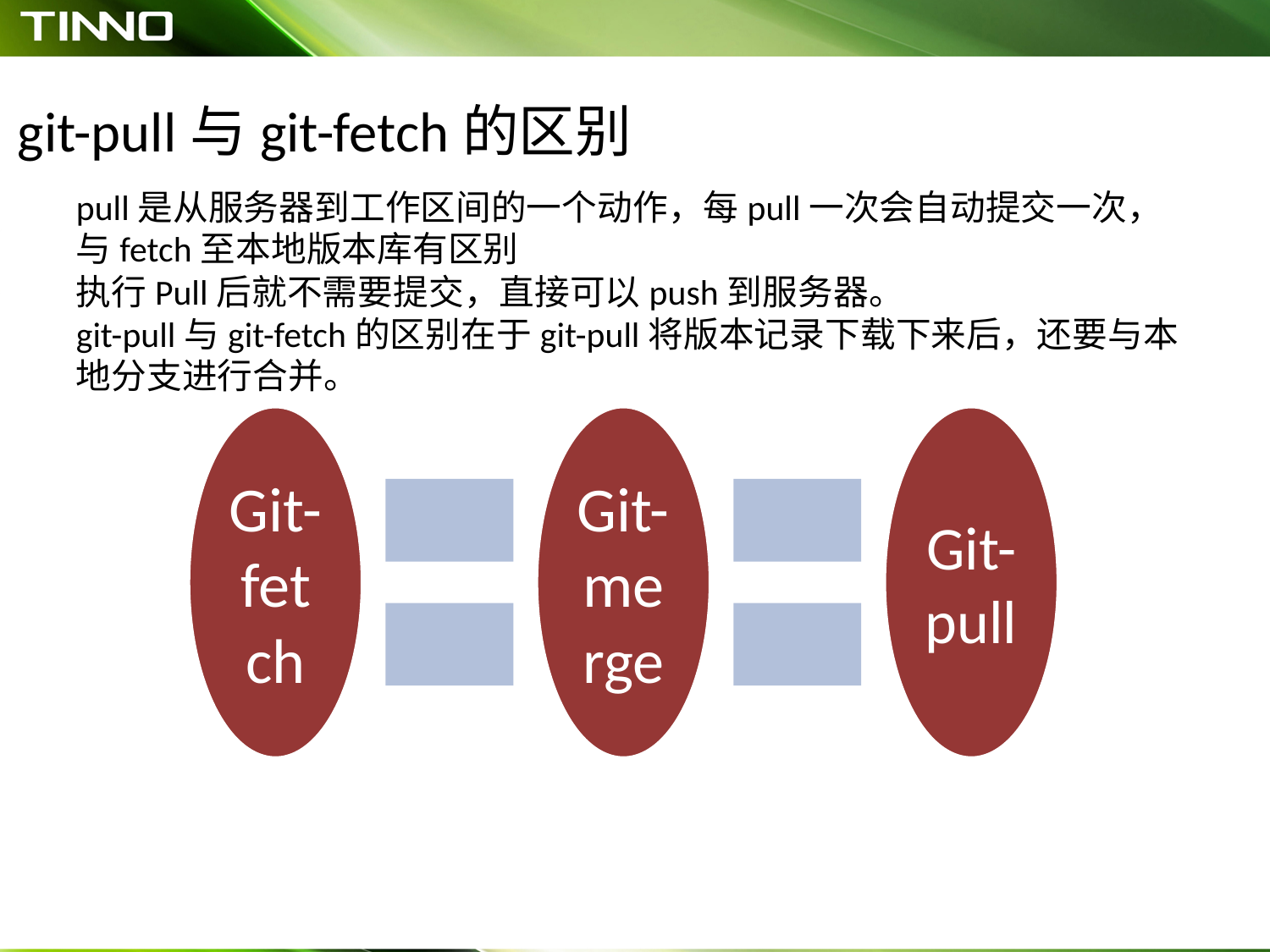

git-pull与git-fetch的区别
pull是从服务器到工作区间的一个动作，每pull一次会自动提交一次，与fetch至本地版本库有区别
执行Pull后就不需要提交，直接可以push到服务器。
git-pull与git-fetch的区别在于git-pull将版本记录下载下来后，还要与本地分支进行合并。

Git-fetch
Git-merge
Git-pull